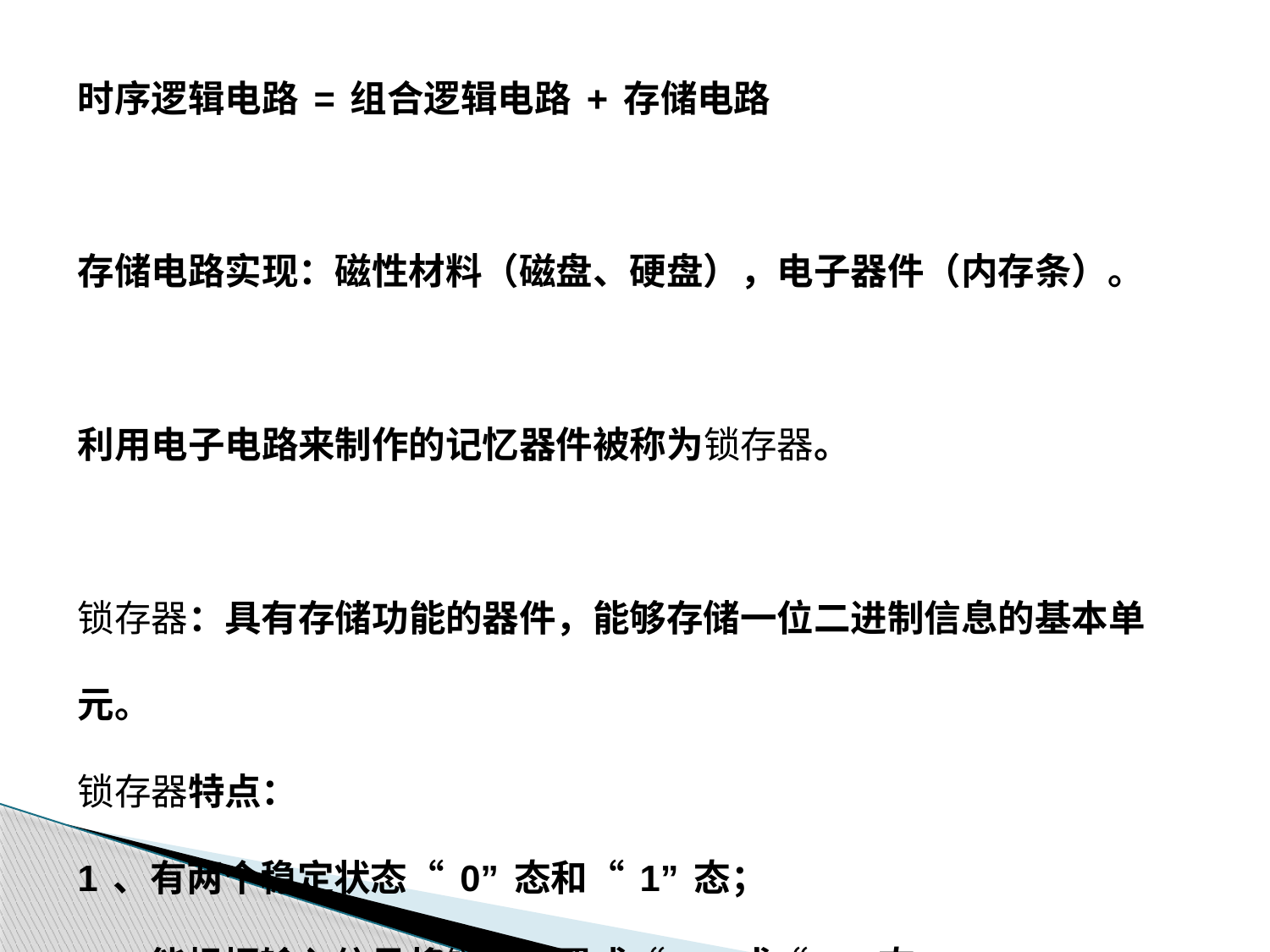

时序逻辑电路=组合逻辑电路+存储电路

存储电路实现：磁性材料（磁盘、硬盘），电子器件（内存条）。

利用电子电路来制作的记忆器件被称为锁存器。

锁存器：具有存储功能的器件，能够存储一位二进制信息的基本单元。
锁存器特点：
1、有两个稳定状态“0”态和“1”态；
2、能根据输入信号将锁存器置成“0”或“1”态；
3、输入信号消失后，被置成的“0”或“1”态能
保存下来，即具有记忆功能。